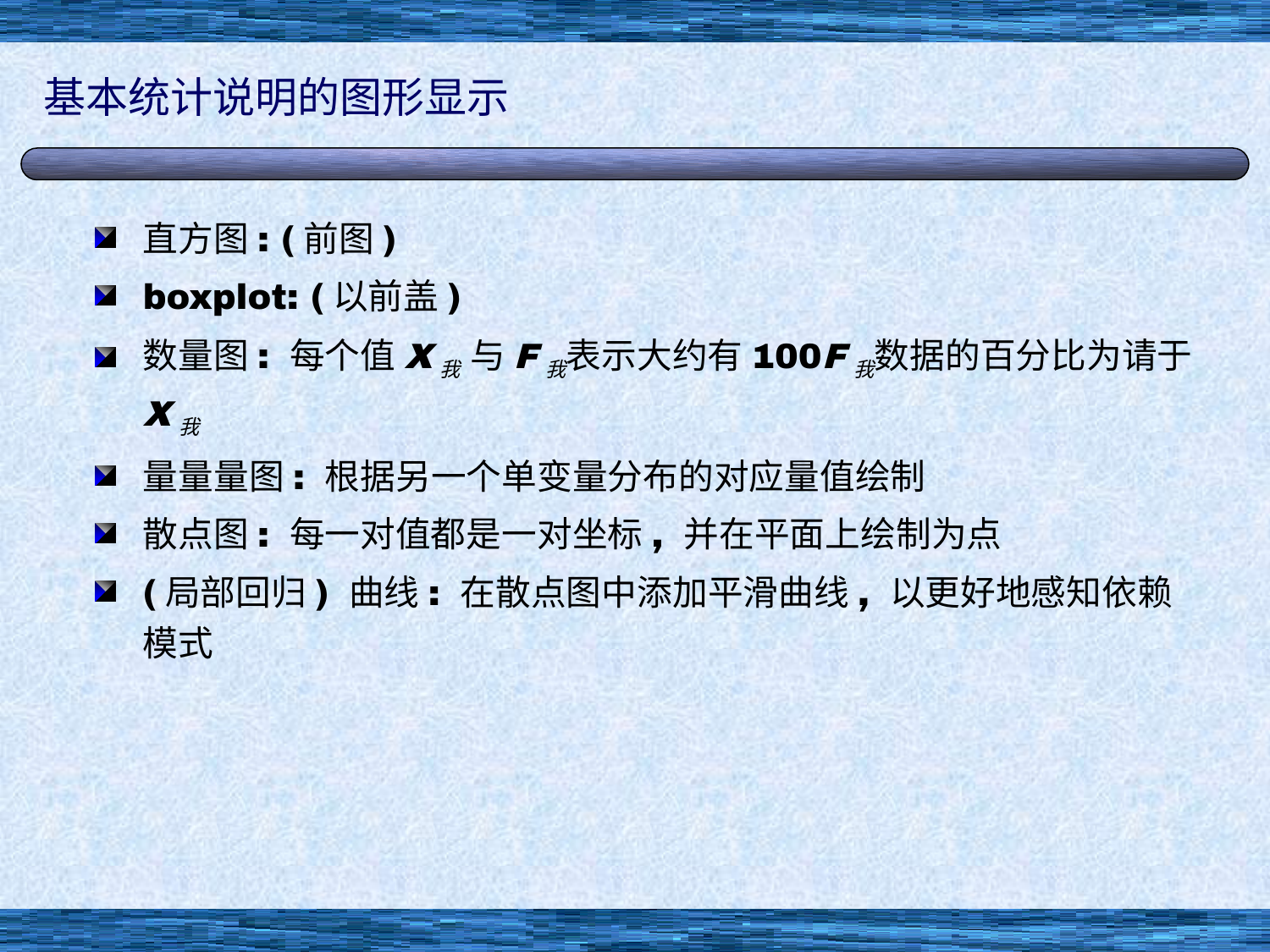

# 基本统计说明的图形显示
直方图: (前图)
boxplot: (以前盖)
数量图: 每个值X我  与F我表示大约有100F我数据的百分比为请于 X我
量量量图: 根据另一个单变量分布的对应量值绘制
散点图: 每一对值都是一对坐标, 并在平面上绘制为点
(局部回归) 曲线: 在散点图中添加平滑曲线, 以更好地感知依赖模式